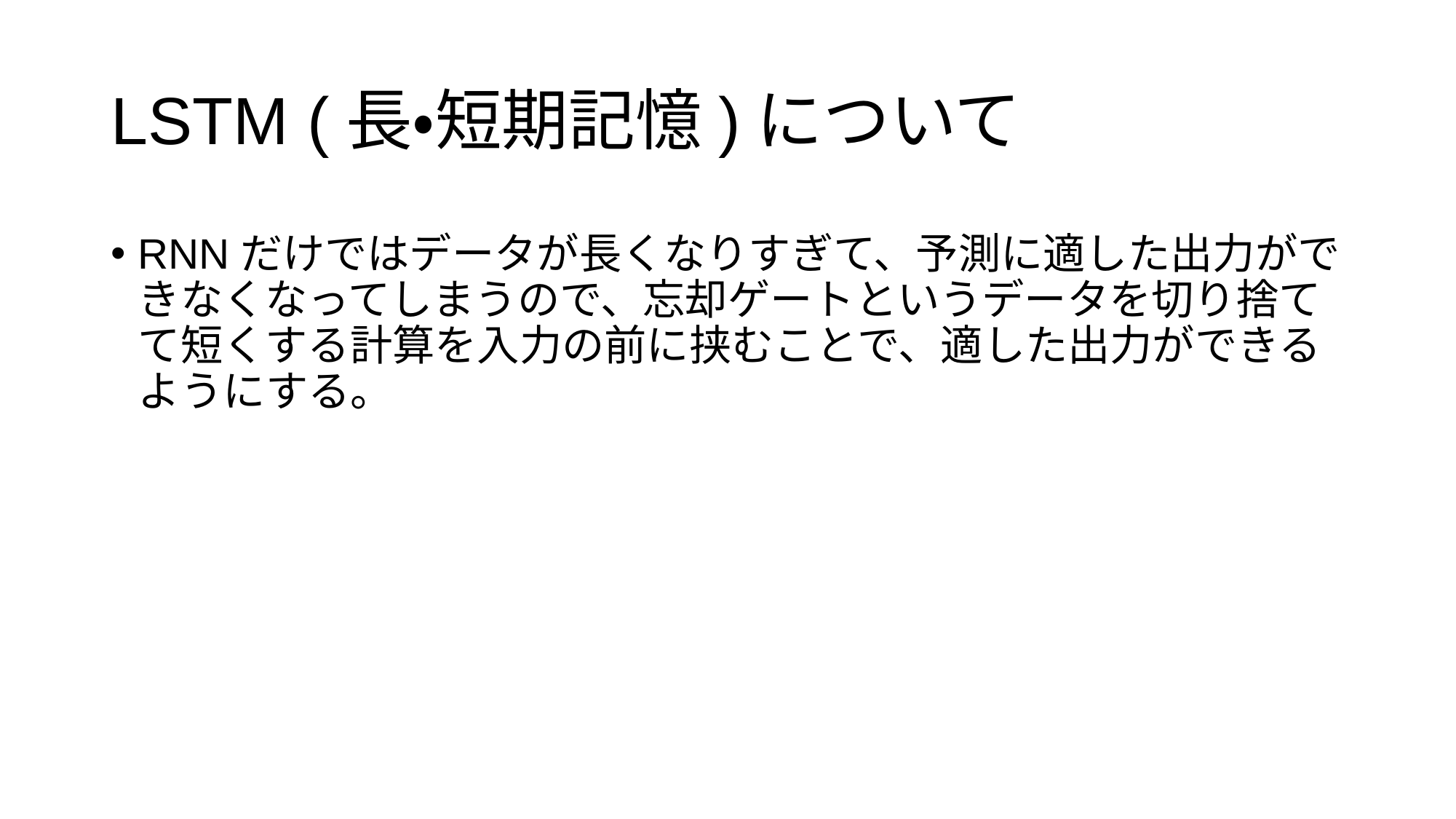

# LSTM (長・短期記憶)について
RNNだけではデータが長くなりすぎて、予測に適した出力ができなくなってしまうので、忘却ゲートというデータを切り捨てて短くする計算を入力の前に挟むことで、適した出力ができるようにする。